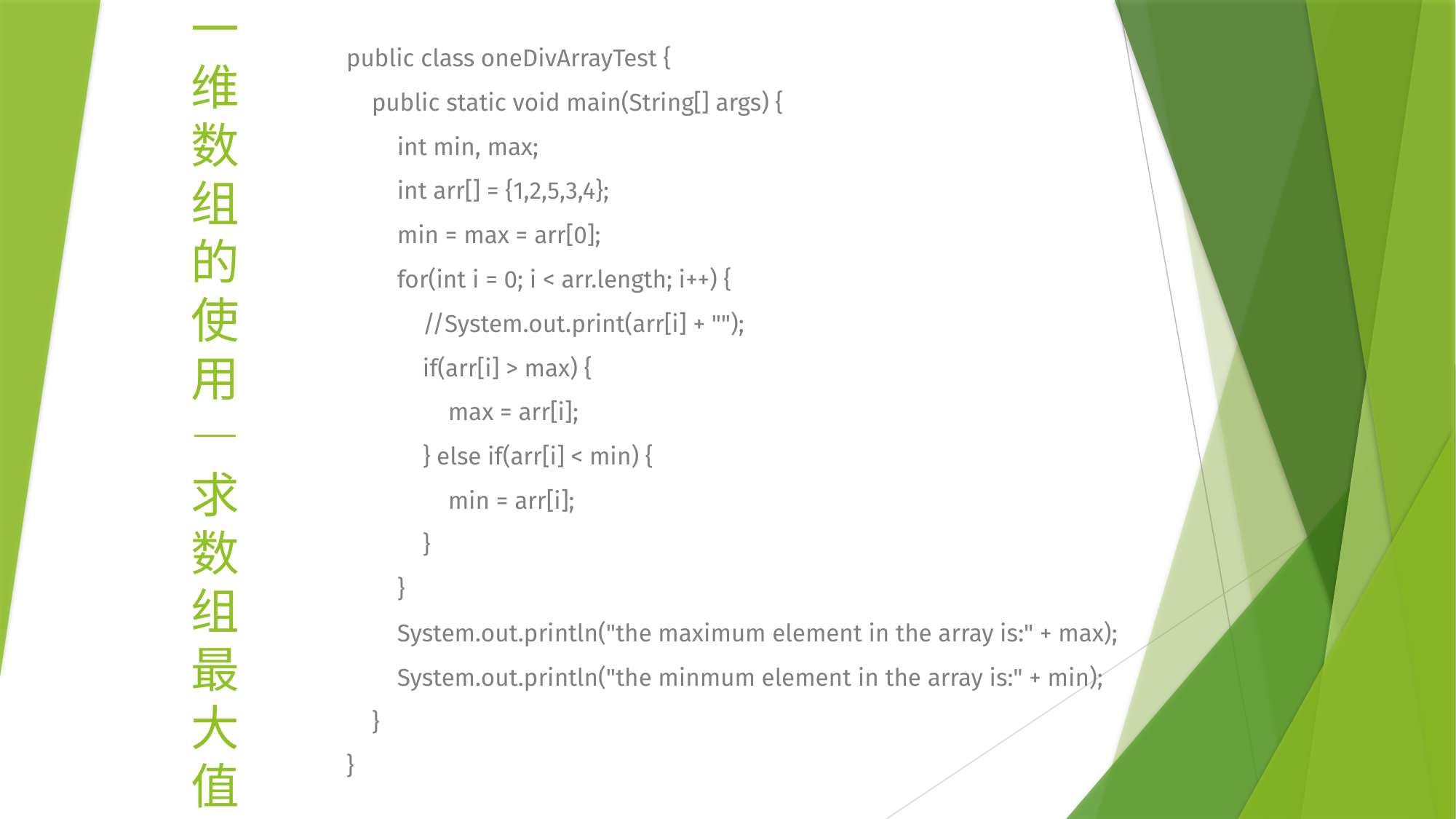

# 一维数组的使用—求数组最大值
public class oneDivArrayTest {
    public static void main(String[] args) {
        int min, max;
        int arr[] = {1,2,5,3,4};
        min = max = arr[0];
        for(int i = 0; i < arr.length; i++) {
            //System.out.print(arr[i] + "");
            if(arr[i] > max) {
                max = arr[i];
            } else if(arr[i] < min) {
                min = arr[i];
            }
        }
        System.out.println("the maximum element in the array is:" + max);
        System.out.println("the minmum element in the array is:" + min);
    }
}